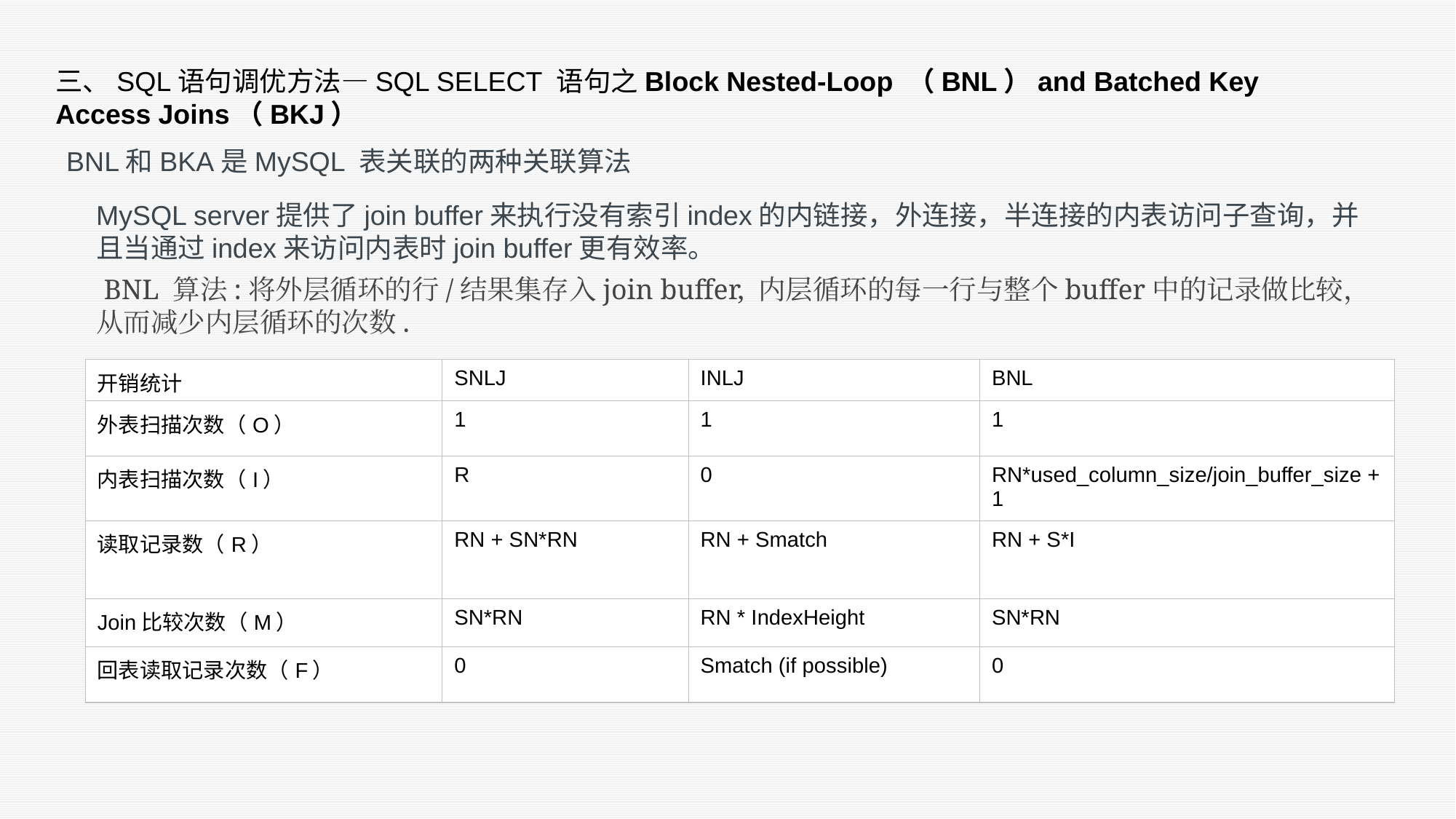

三、SQL语句调优方法—SQL SELECT 语句之Block Nested-Loop （BNL）and Batched Key Access Joins（BKJ）
BNL和BKA是MySQL 表关联的两种关联算法
MySQL server提供了join buffer来执行没有索引index的内链接，外连接，半连接的内表访问子查询，并且当通过index来访问内表时join buffer更有效率。
 BNL 算法:将外层循环的行/结果集存入join buffer, 内层循环的每一行与整个buffer中的记录做比较，从而减少内层循环的次数.
| 开销统计 | SNLJ | INLJ | BNL |
| --- | --- | --- | --- |
| 外表扫描次数（O） | 1 | 1 | 1 |
| 内表扫描次数（I） | R | 0 | RN\*used\_column\_size/join\_buffer\_size + 1 |
| 读取记录数（R） | RN + SN\*RN | RN + Smatch | RN + S\*I |
| Join比较次数（M） | SN\*RN | RN \* IndexHeight | SN\*RN |
| 回表读取记录次数（F） | 0 | Smatch (if possible) | 0 |